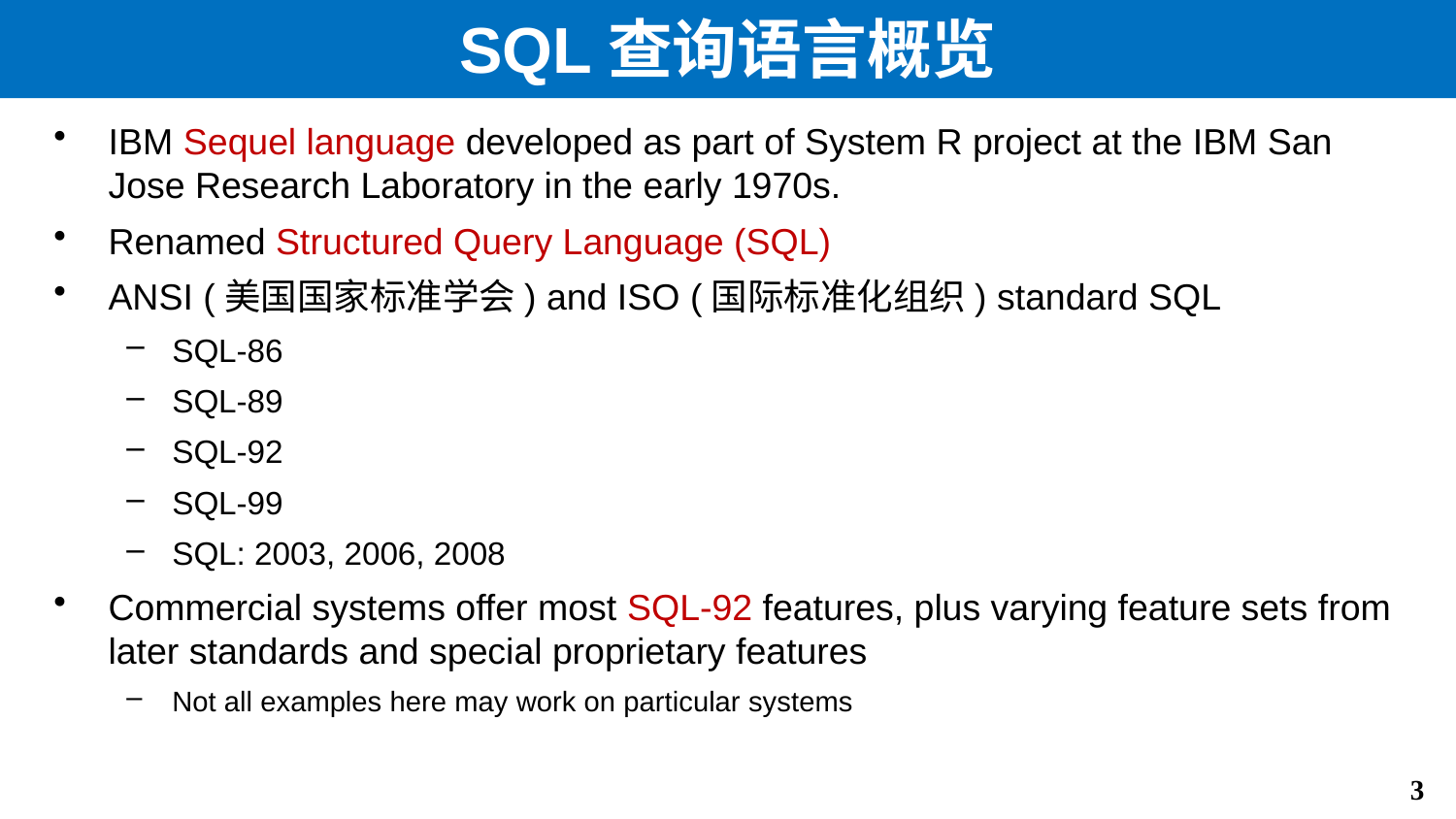

# SQL查询语言概览
IBM Sequel language developed as part of System R project at the IBM San Jose Research Laboratory in the early 1970s.
Renamed Structured Query Language (SQL)
ANSI (美国国家标准学会) and ISO (国际标准化组织) standard SQL
SQL-86
SQL-89
SQL-92
SQL-99
SQL: 2003, 2006, 2008
Commercial systems offer most SQL-92 features, plus varying feature sets from later standards and special proprietary features
Not all examples here may work on particular systems